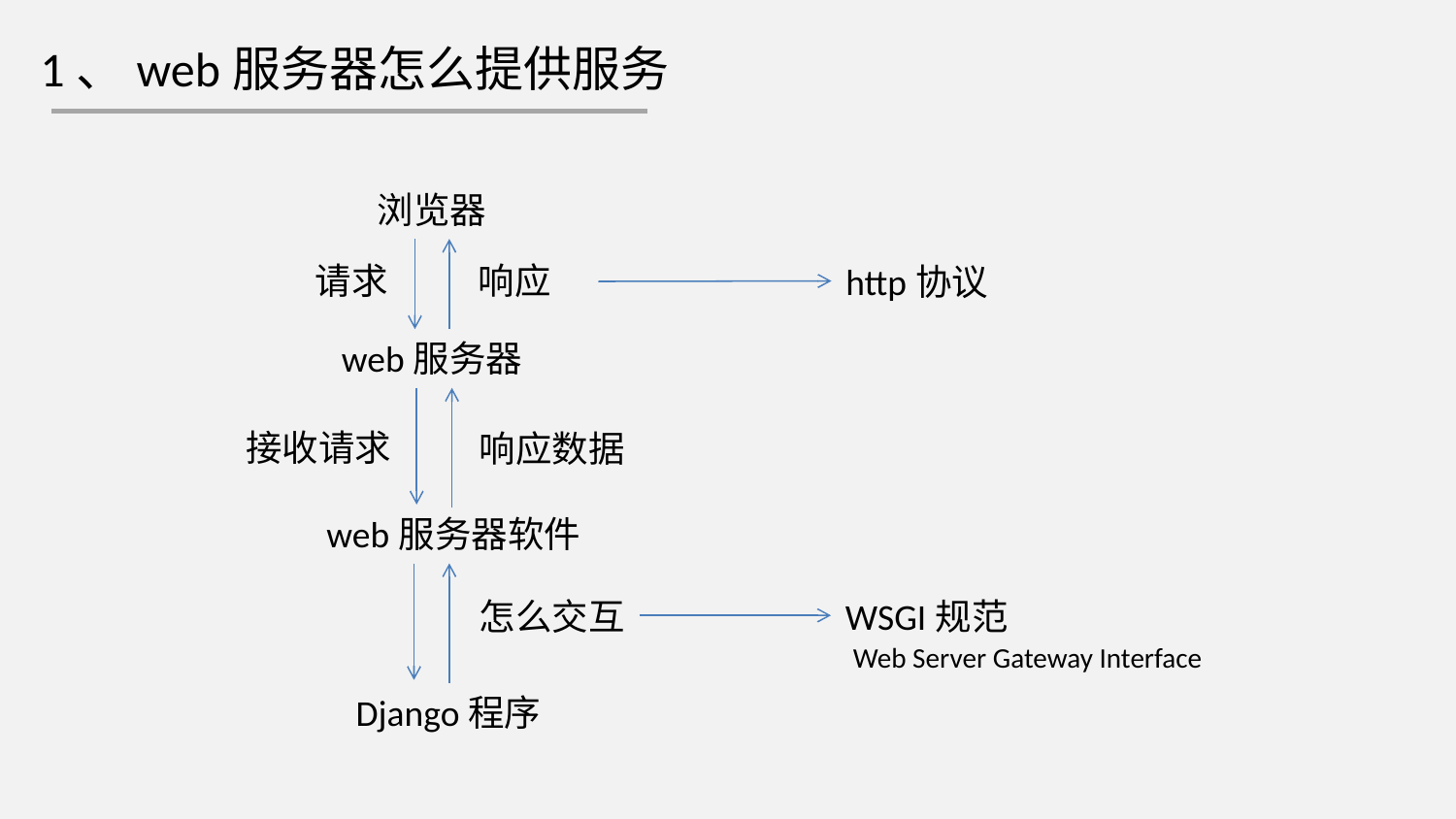

1、web服务器怎么提供服务
浏览器
请求
响应
http协议
web服务器
接收请求
响应数据
web服务器软件
怎么交互
WSGI规范
Web Server Gateway Interface
Django程序